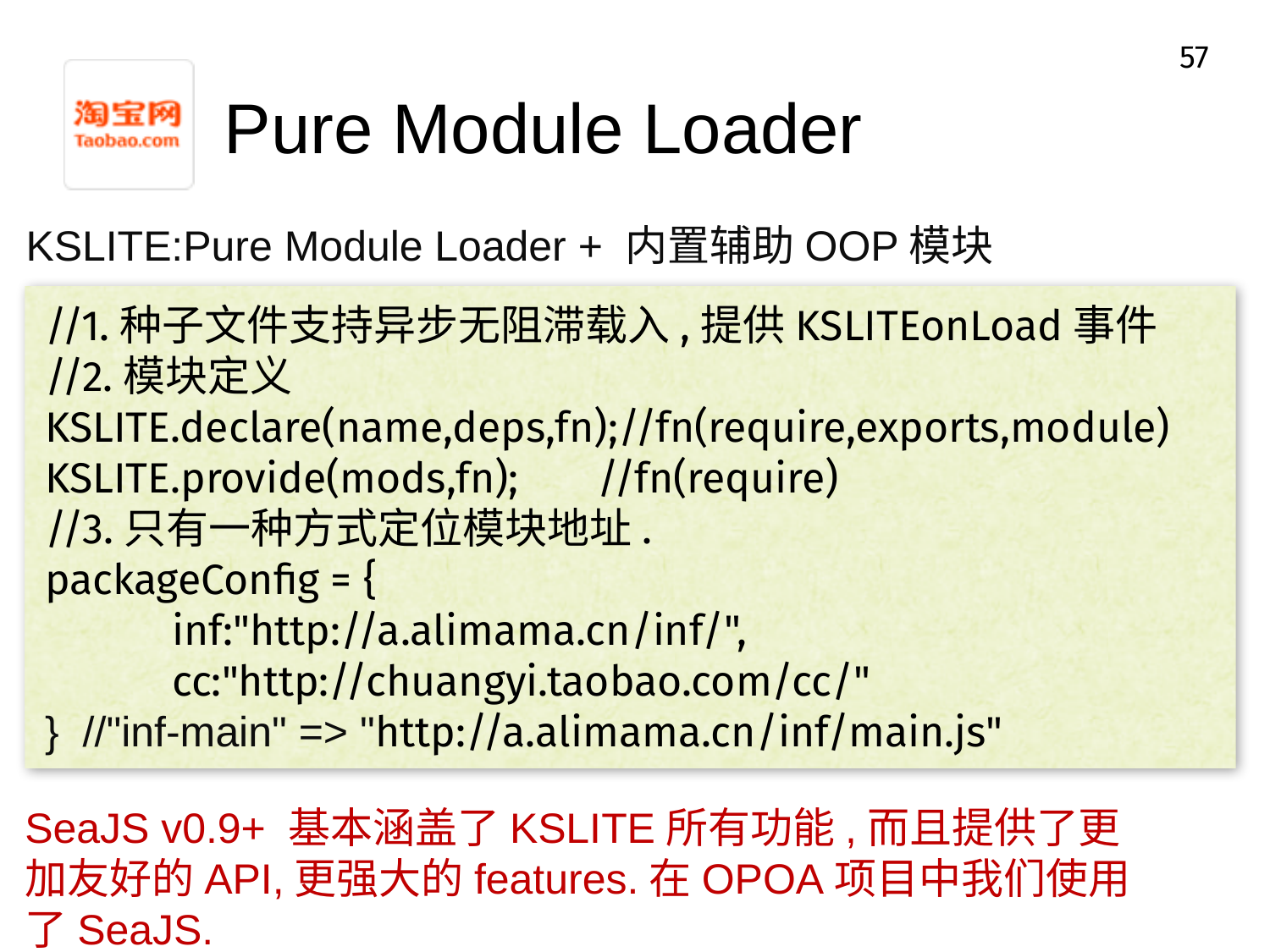

57
# Pure Module Loader
KSLITE:Pure Module Loader + 内置辅助OOP模块
//1.种子文件支持异步无阻滞载入,提供KSLITEonLoad事件
//2.模块定义
KSLITE.declare(name,deps,fn);//fn(require,exports,module)
KSLITE.provide(mods,fn);       //fn(require)
//3.只有一种方式定位模块地址.
packageConfig = {
	inf:"http://a.alimama.cn/inf/",
	cc:"http://chuangyi.taobao.com/cc/"
}  //"inf-main" => "http://a.alimama.cn/inf/main.js"
SeaJS v0.9+ 基本涵盖了KSLITE所有功能,而且提供了更加友好的API,更强大的features.在OPOA项目中我们使用了SeaJS.